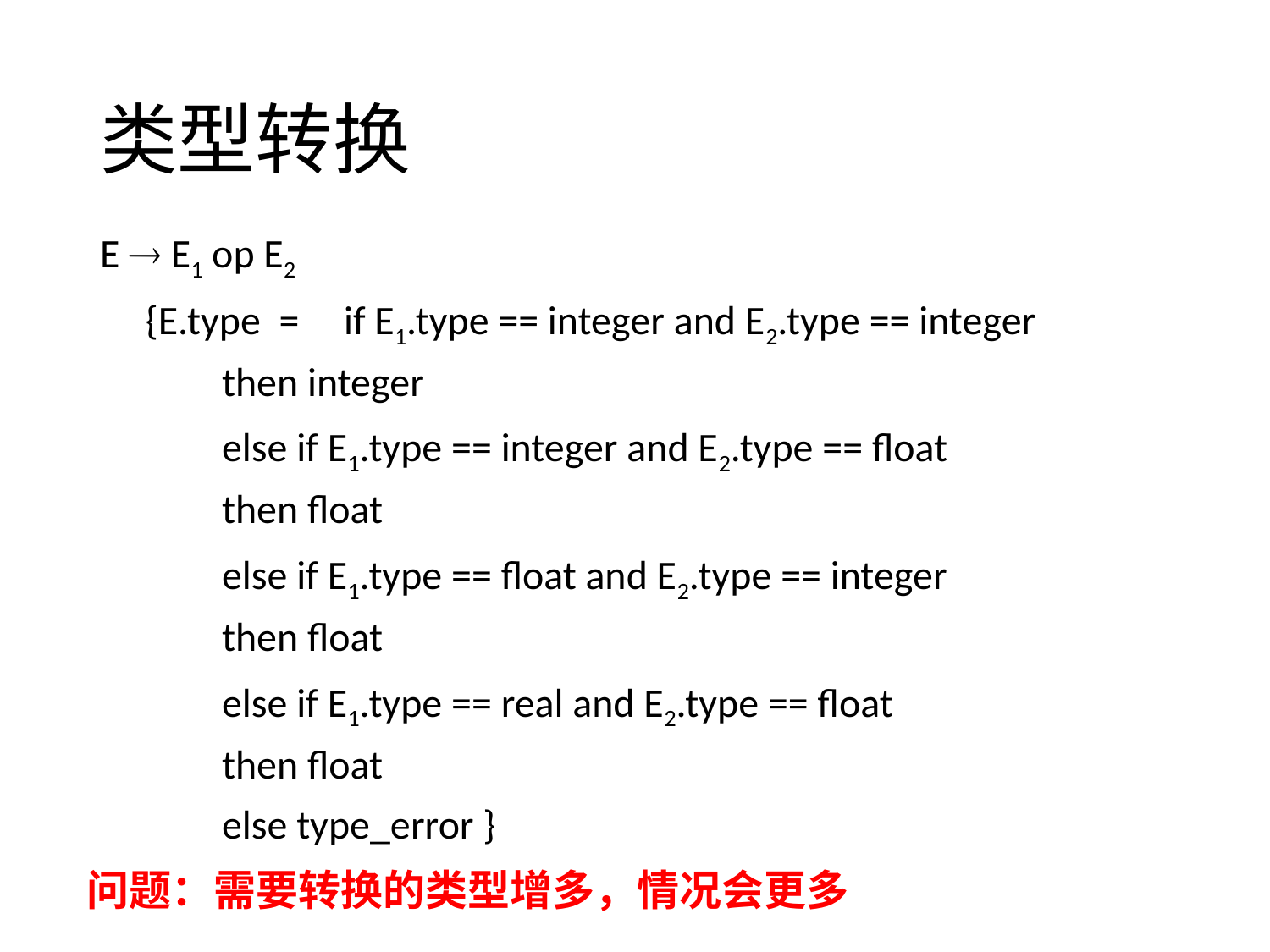

# 类型转换
E → E1 op E2
     {E.type  =	if E1.type == integer and E2.type == integer
				then integer
		else if E1.type == integer and E2.type == float
				then float
		else if E1.type == float and E2.type == integer
				then float
		else if E1.type == real and E2.type == float
				then float
		else type_error }

问题：需要转换的类型增多，情况会更多